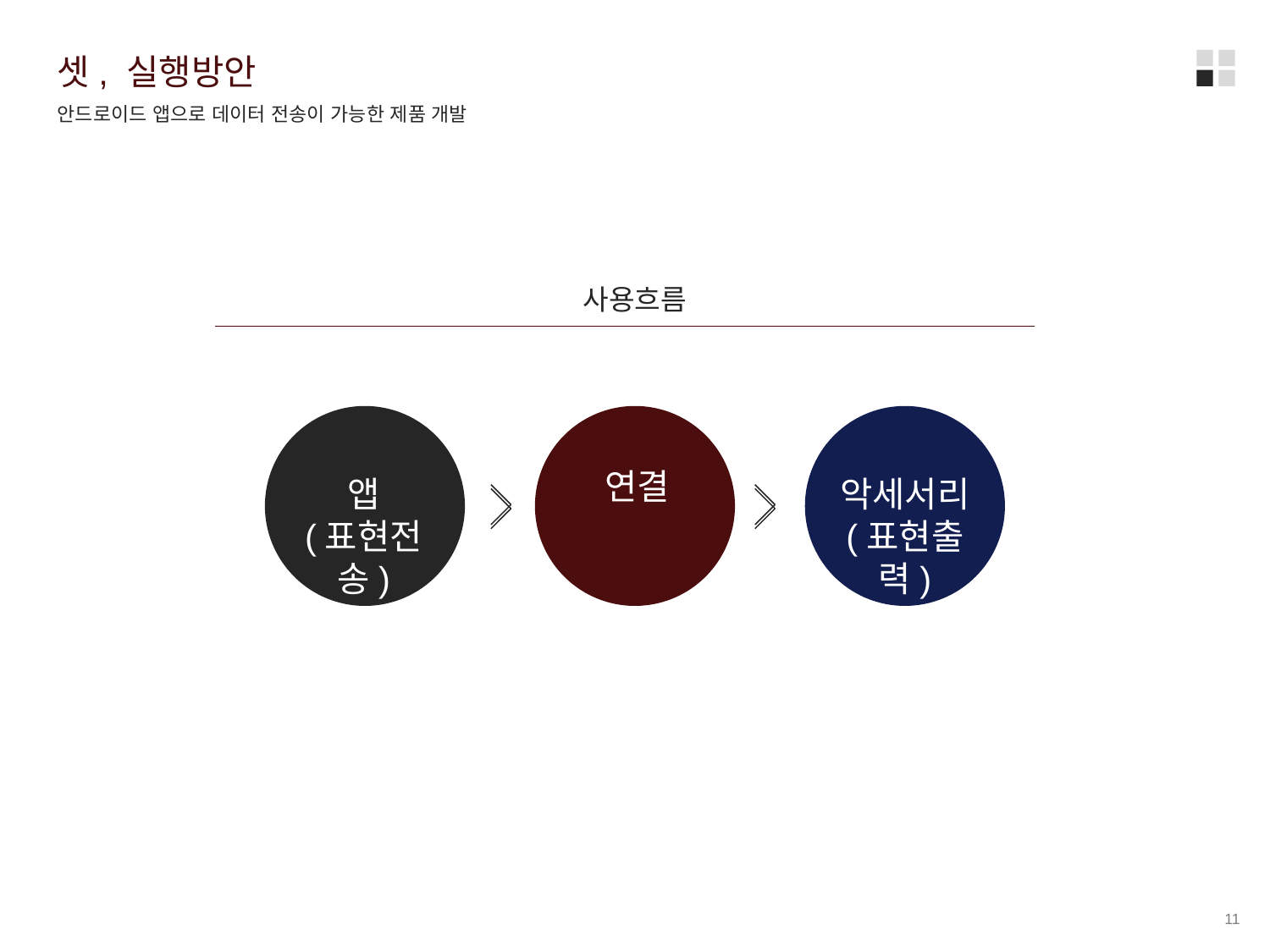

셋, 실행방안

안드로이드 앱으로 데이터 전송이 가능한 제품 개발
사용흐름

연결
앱
(표현전송)
악세서리
(표현출력)